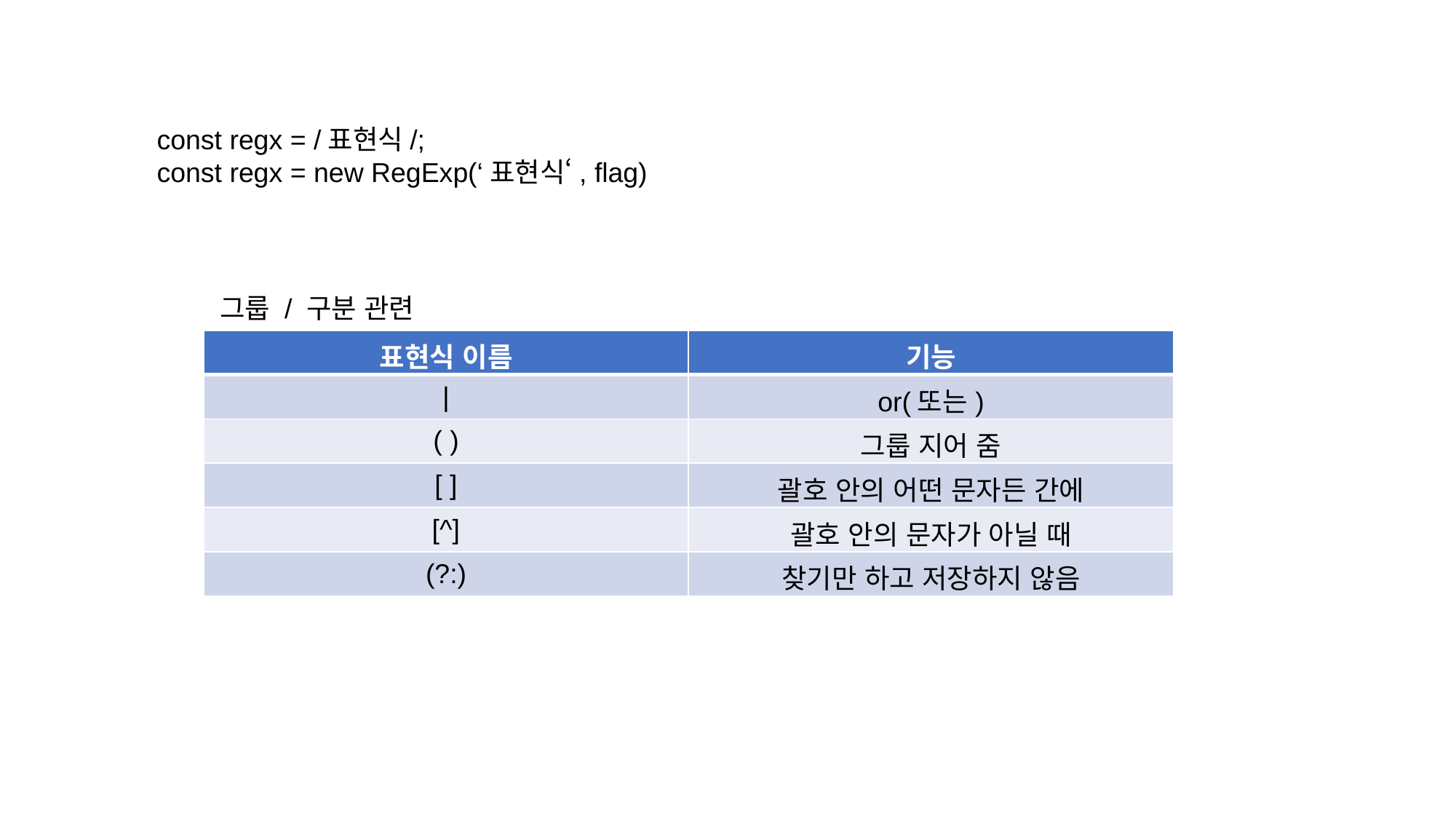

const regx = /표현식/;
const regx = new RegExp(‘표현식‘, flag)
그룹 / 구분 관련
| 표현식 이름 | 기능 |
| --- | --- |
| | | or(또는) |
| ( ) | 그룹 지어 줌 |
| [ ] | 괄호 안의 어떤 문자든 간에 |
| [^] | 괄호 안의 문자가 아닐 때 |
| (?:) | 찾기만 하고 저장하지 않음 |